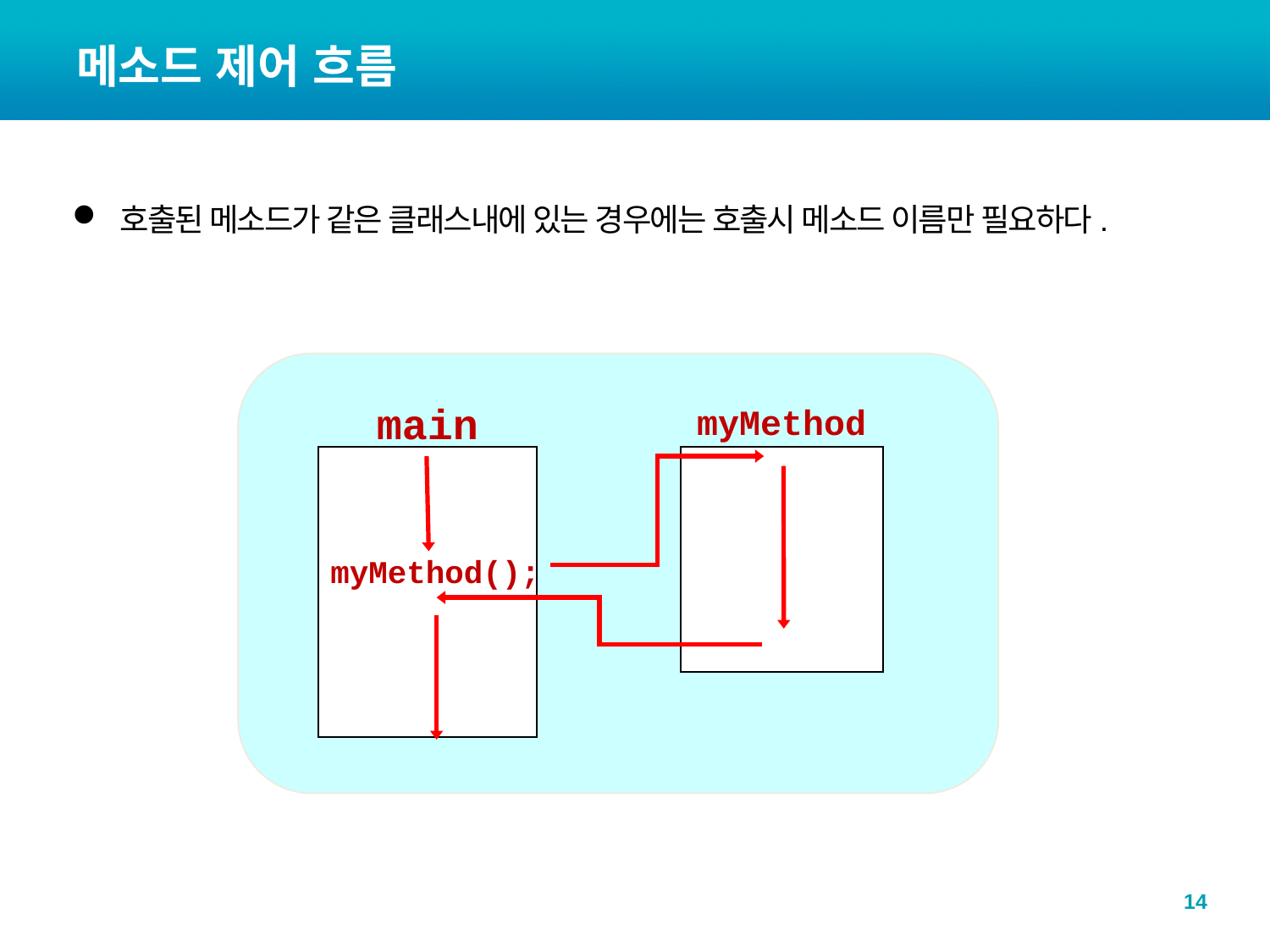

# 메소드 제어 흐름

호출된 메소드가 같은 클래스내에 있는 경우에는 호출시 메소드 이름만 필요하다.

main
myMethod

myMethod();